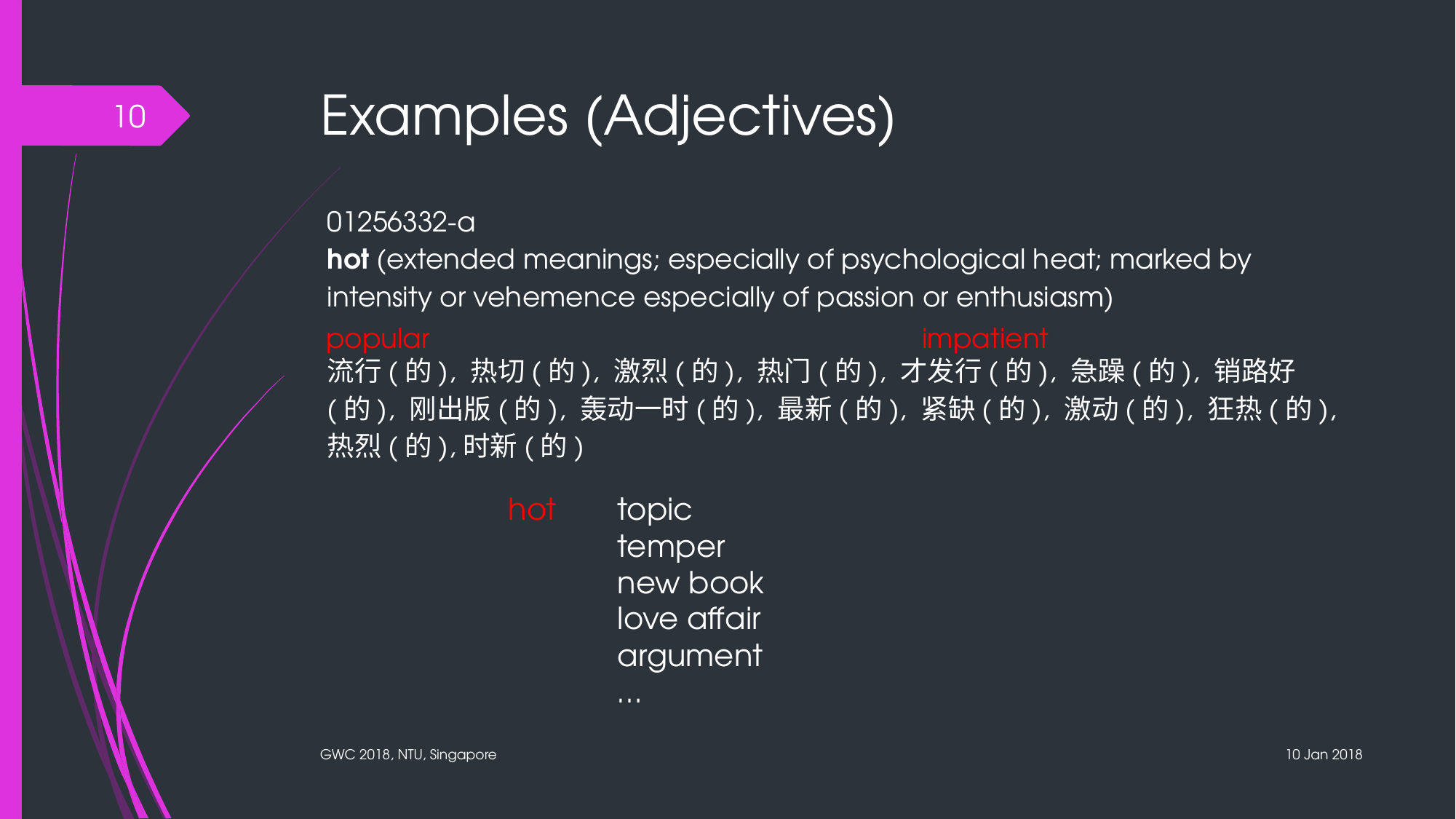

# Examples (Adjectives)
10
01256332-a
hot (extended meanings; especially of psychological heat; marked by intensity or vehemence especially of passion or enthusiasm)

流行(的), 热切(的), 激烈(的), 热门(的), 才发行(的), 急躁(的), 销路好(的), 刚出版(的), 轰动一时(的), 最新(的), 紧缺(的), 激动(的), 狂热(的),热烈(的),时新(的)
popular
impatient
hot	topic
	temper
	new book
	love affair
	argument
	…
10 Jan 2018
GWC 2018, NTU, Singapore